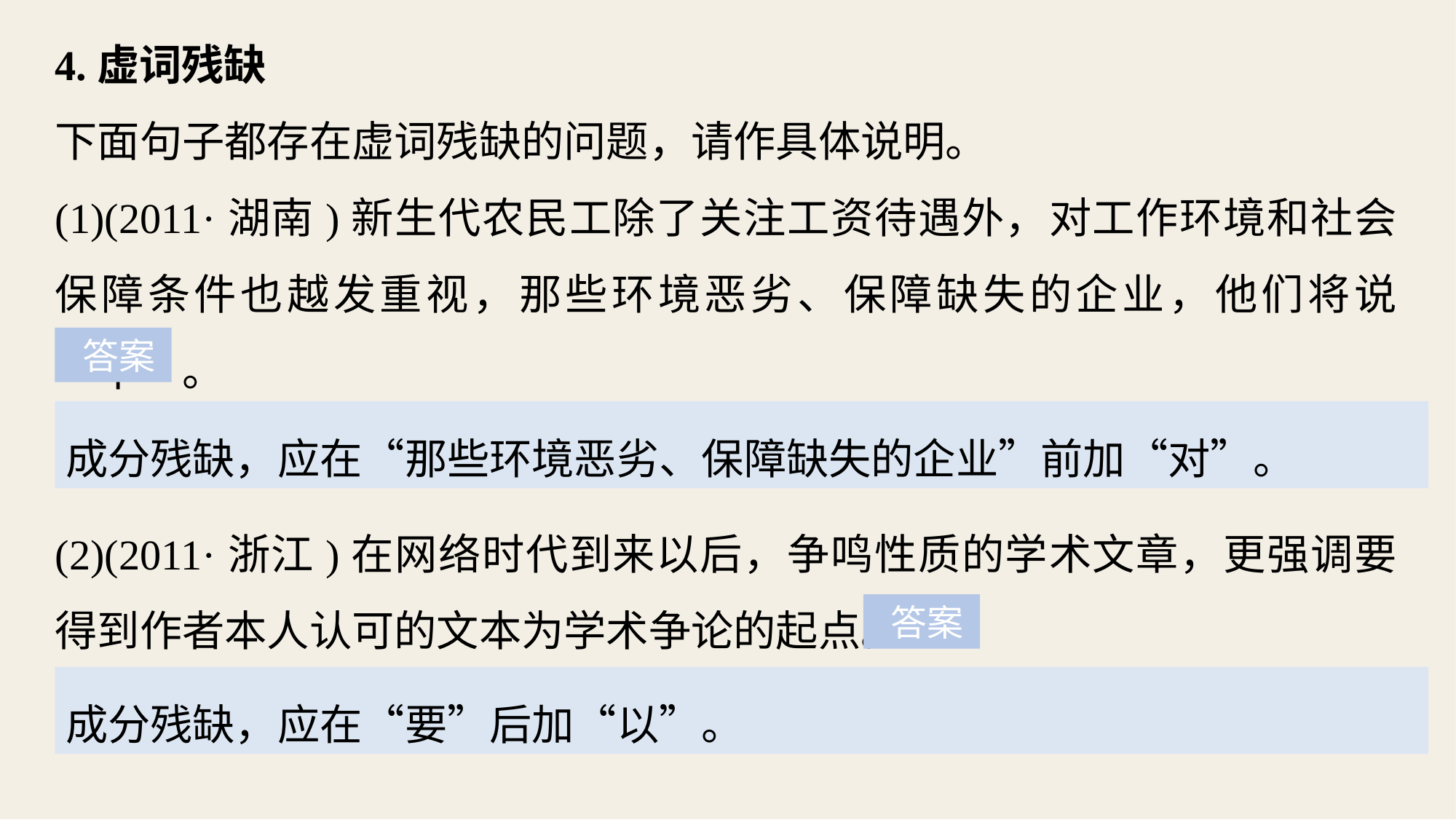

4.虚词残缺
下面句子都存在虚词残缺的问题，请作具体说明。
(1)(2011·湖南)新生代农民工除了关注工资待遇外，对工作环境和社会保障条件也越发重视，那些环境恶劣、保障缺失的企业，他们将说“不”。
 答案
成分残缺，应在“那些环境恶劣、保障缺失的企业”前加“对”。
(2)(2011·浙江)在网络时代到来以后，争鸣性质的学术文章，更强调要得到作者本人认可的文本为学术争论的起点。
 答案
成分残缺，应在“要”后加“以”。